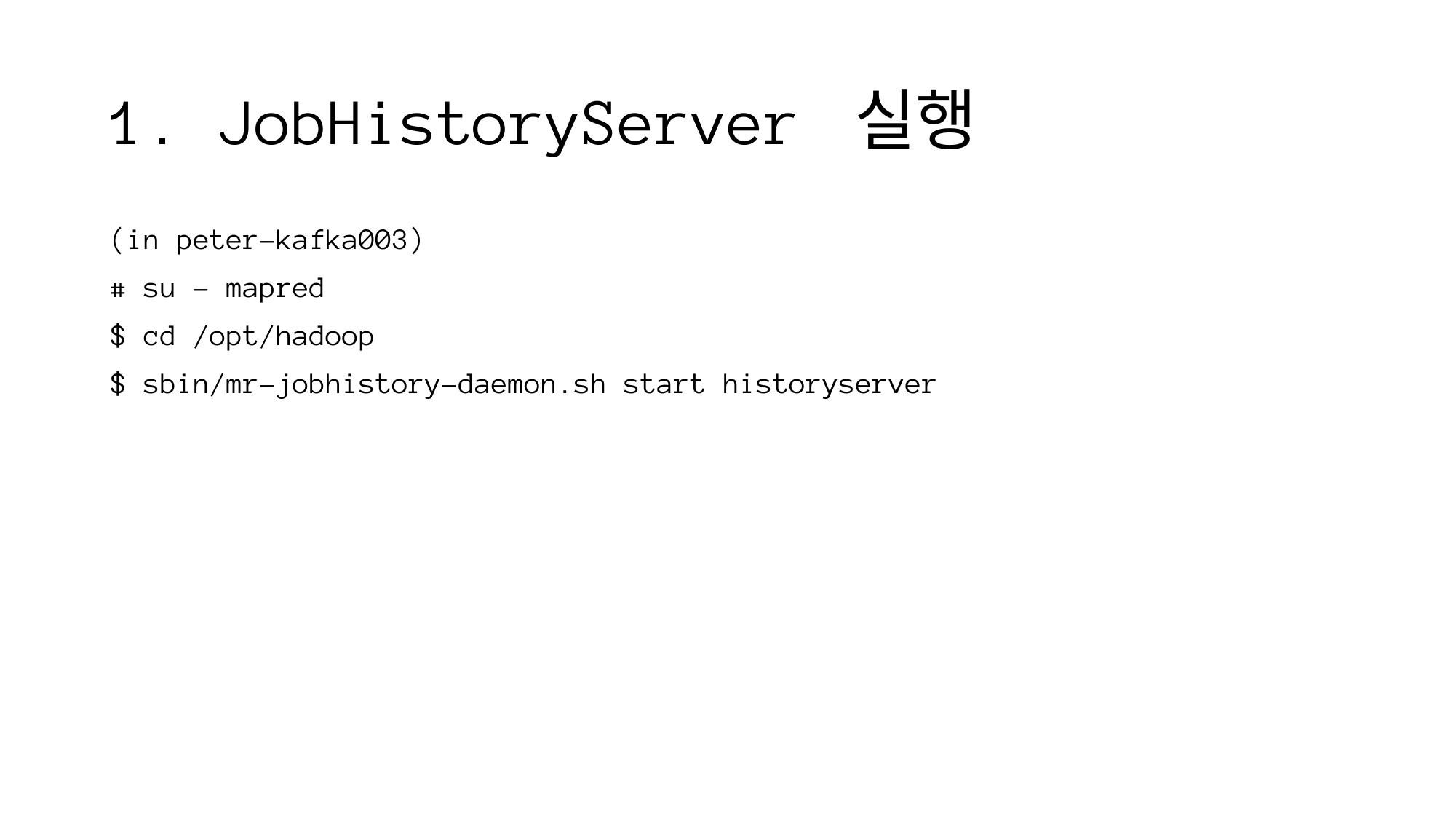

# 1. JobHistoryServer 실행
(in peter-kafka003)
# su - mapred
$ cd /opt/hadoop
$ sbin/mr-jobhistory-daemon.sh start historyserver